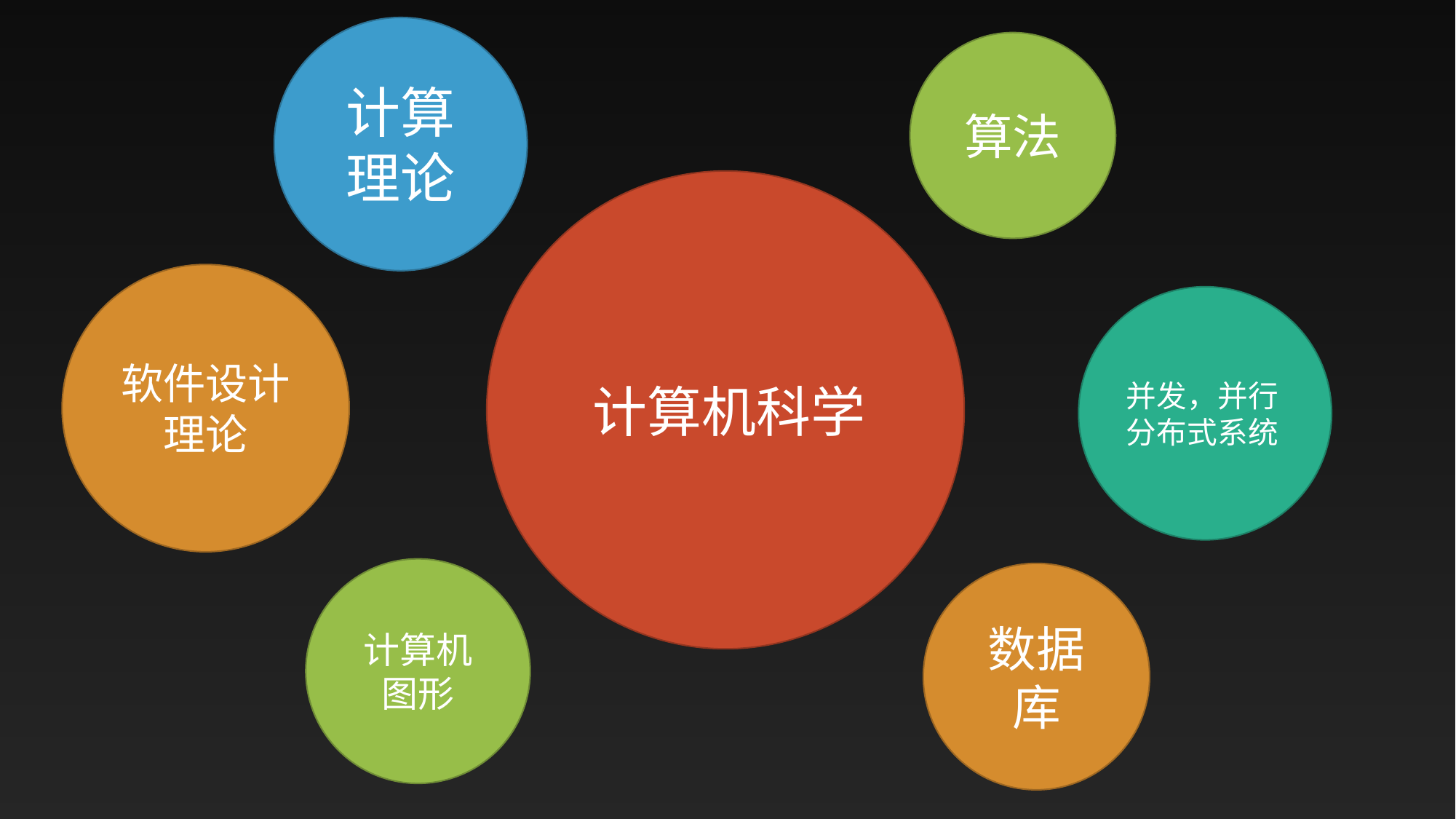

计算理论
算法
 计算机科学
软件设计
理论
并发，并行分布式系统
计算机图形
数据库